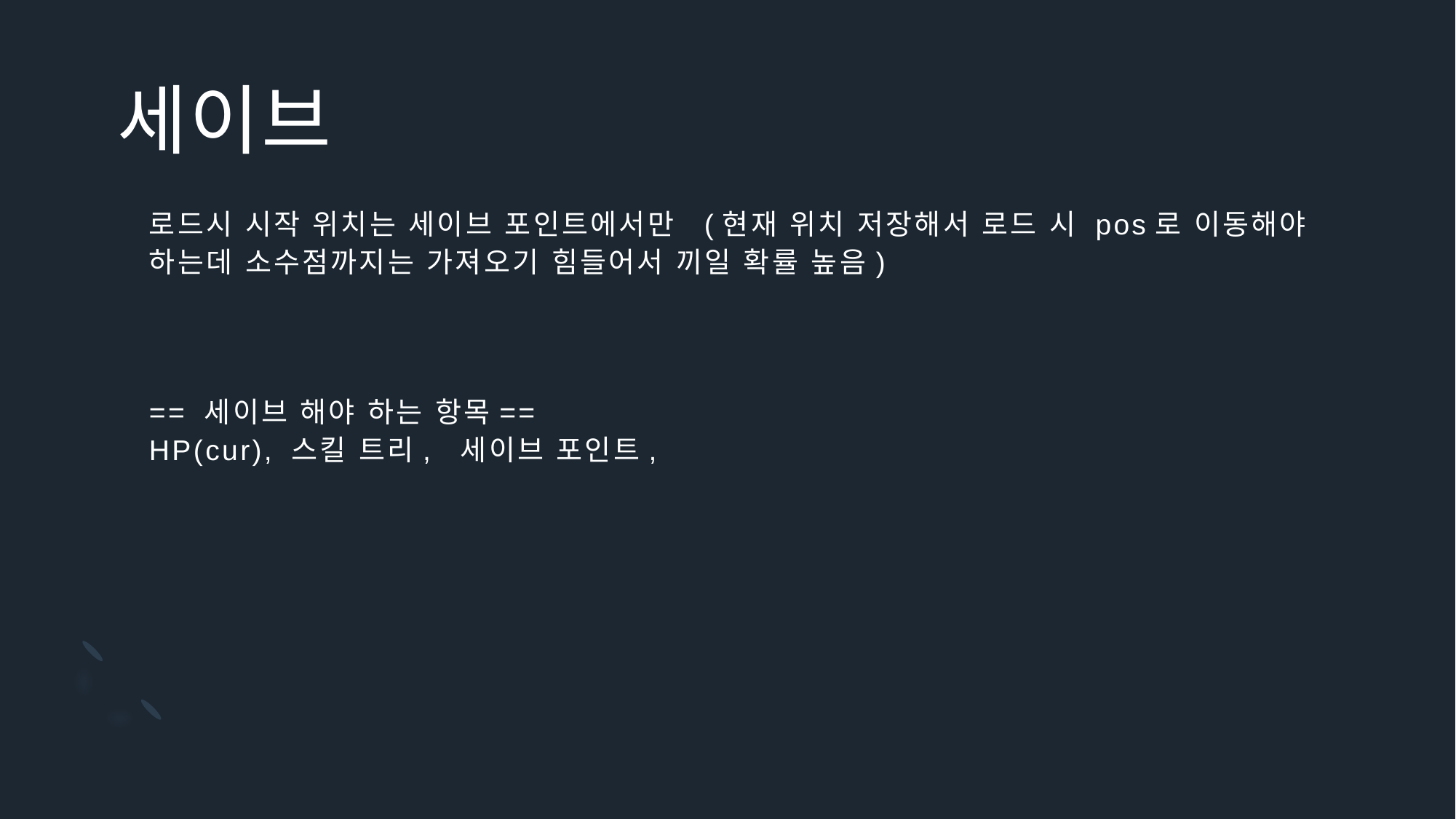

세이브
# 로드시 시작 위치는 세이브 포인트에서만  (현재 위치 저장해서 로드 시 pos로 이동해야 하는데 소수점까지는 가져오기 힘들어서 끼일 확률 높음) == 세이브 해야 하는 항목== HP(cur), 스킬 트리,  세이브 포인트,